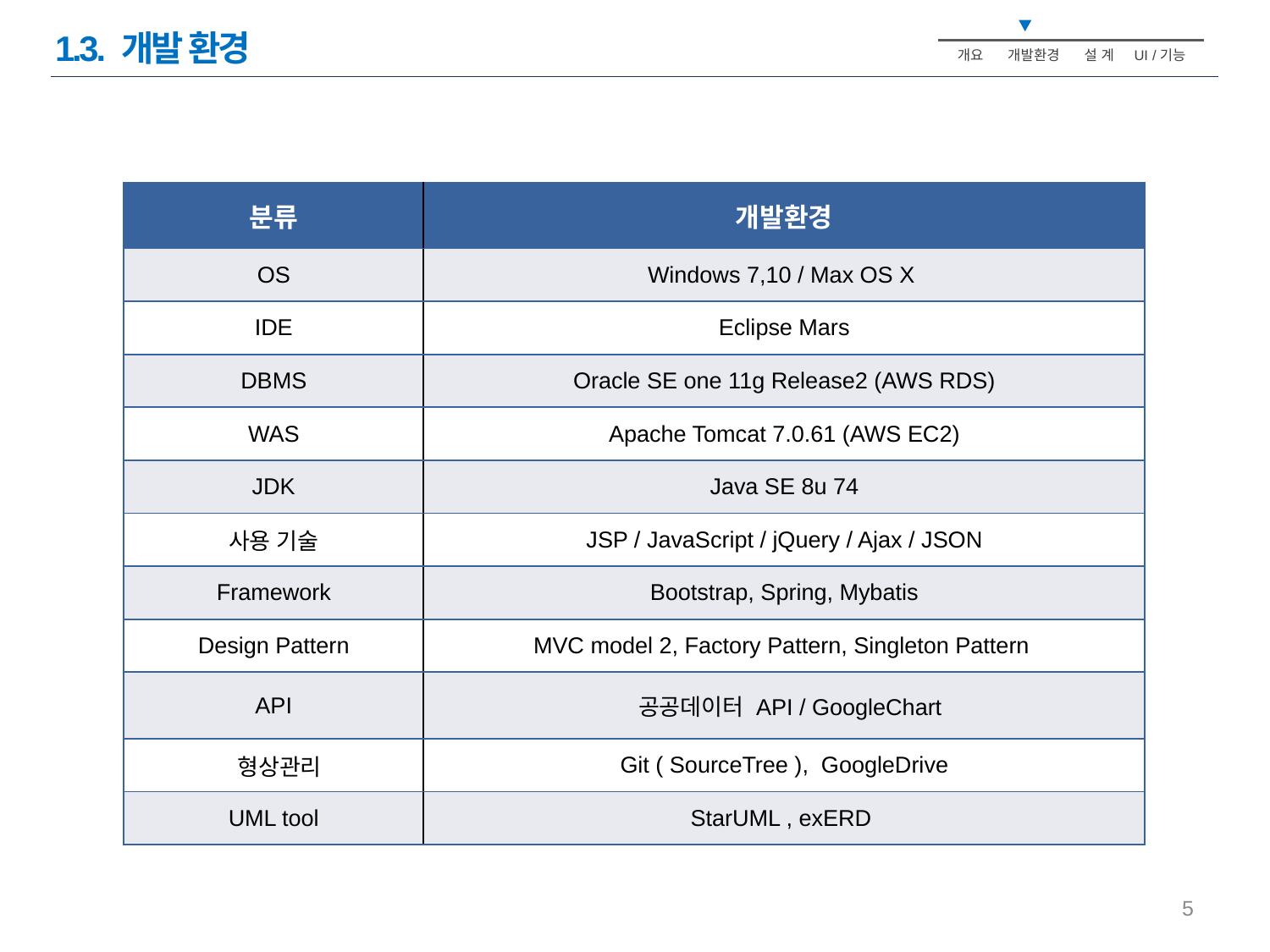

# 1.3. 개발 환경

개요      개발환경      설 계    UI /기능
| 분류 | 개발환경 |
| --- | --- |
| OS | Windows 7,10 / Max OS X |
| IDE | Eclipse Mars |
| DBMS | Oracle SE one 11g Release2 (AWS RDS) |
| WAS | Apache Tomcat 7.0.61 (AWS EC2) |
| JDK | Java SE 8u 74 |
| 사용 기술 | JSP / JavaScript / jQuery / Ajax / JSON |
| Framework | Bootstrap, Spring, Mybatis |
| Design Pattern | MVC model 2, Factory Pattern, Singleton Pattern |
| API | 공공데이터 API / GoogleChart |
| 형상관리 | Git ( SourceTree ), GoogleDrive |
| UML tool | StarUML , exERD |
5